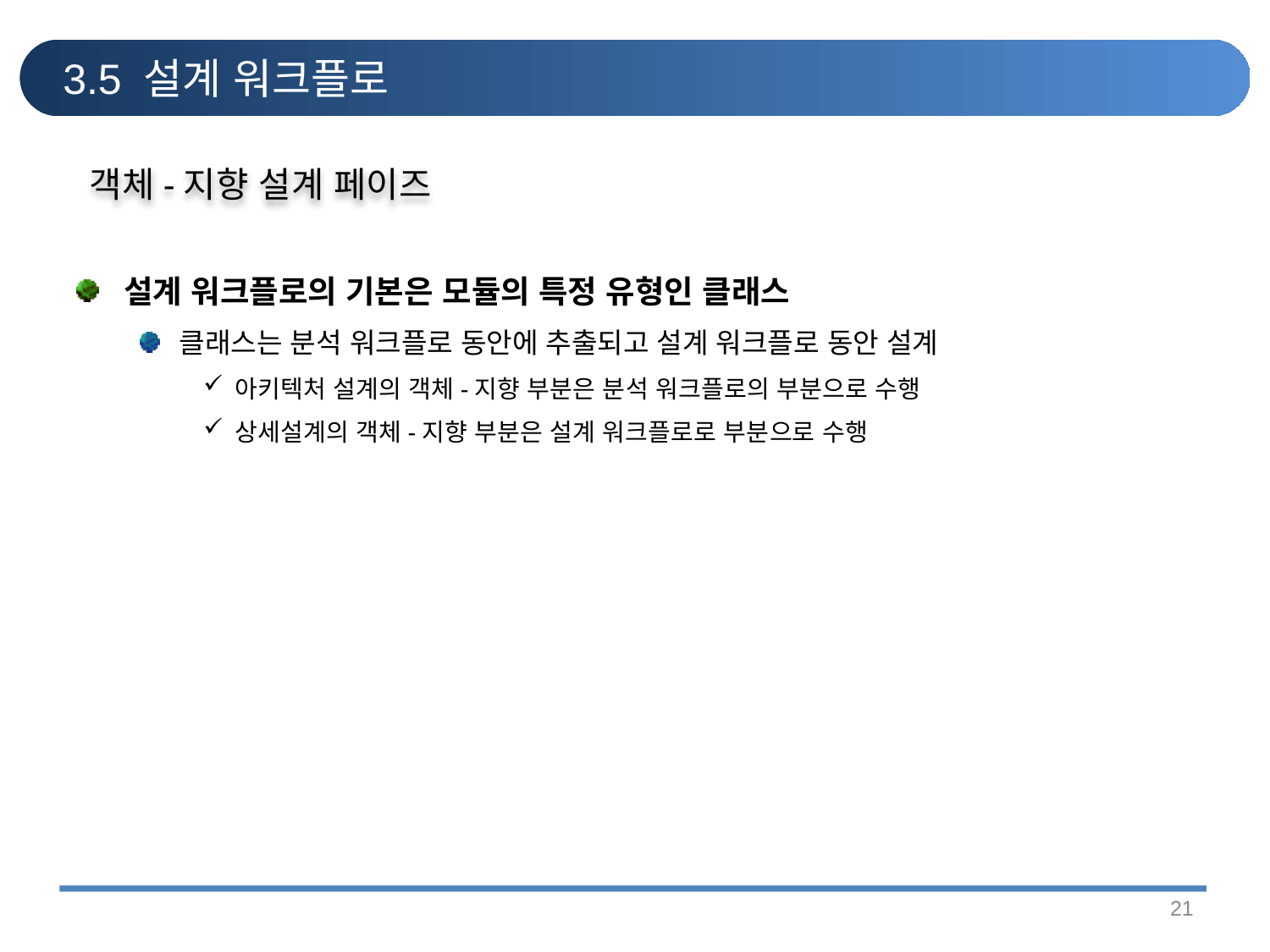

# 3.5 설계 워크플로
객체-지향 설계 페이즈
설계 워크플로의 기본은 모듈의 특정 유형인 클래스
클래스는 분석 워크플로 동안에 추출되고 설계 워크플로 동안 설계
아키텍처 설계의 객체-지향 부분은 분석 워크플로의 부분으로 수행
상세설계의 객체-지향 부분은 설계 워크플로로 부분으로 수행

21